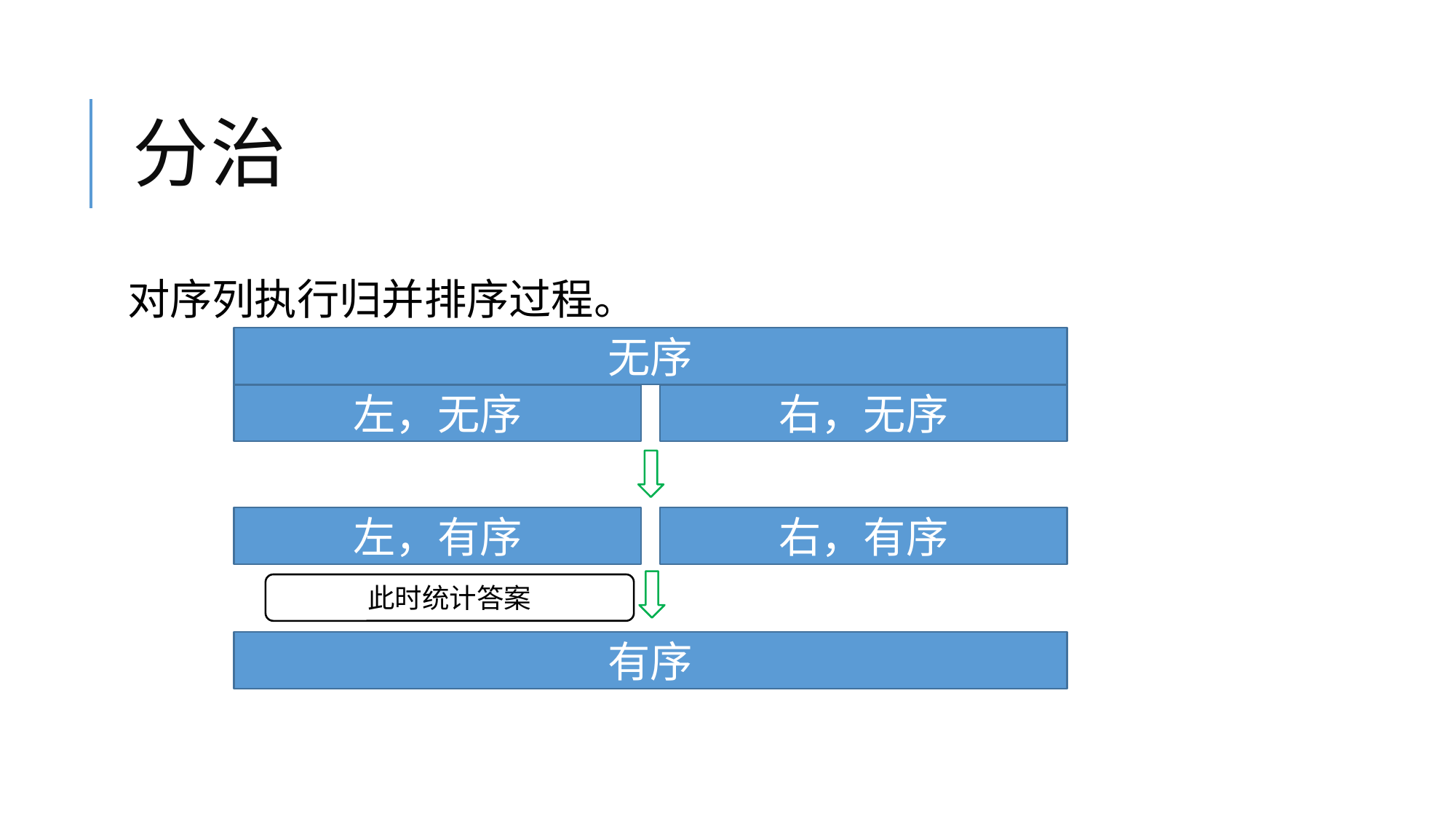

# 分治
对序列执行归并排序过程。

无序
右，无序
左，无序

右，有序
左，有序

此时统计答案
有序